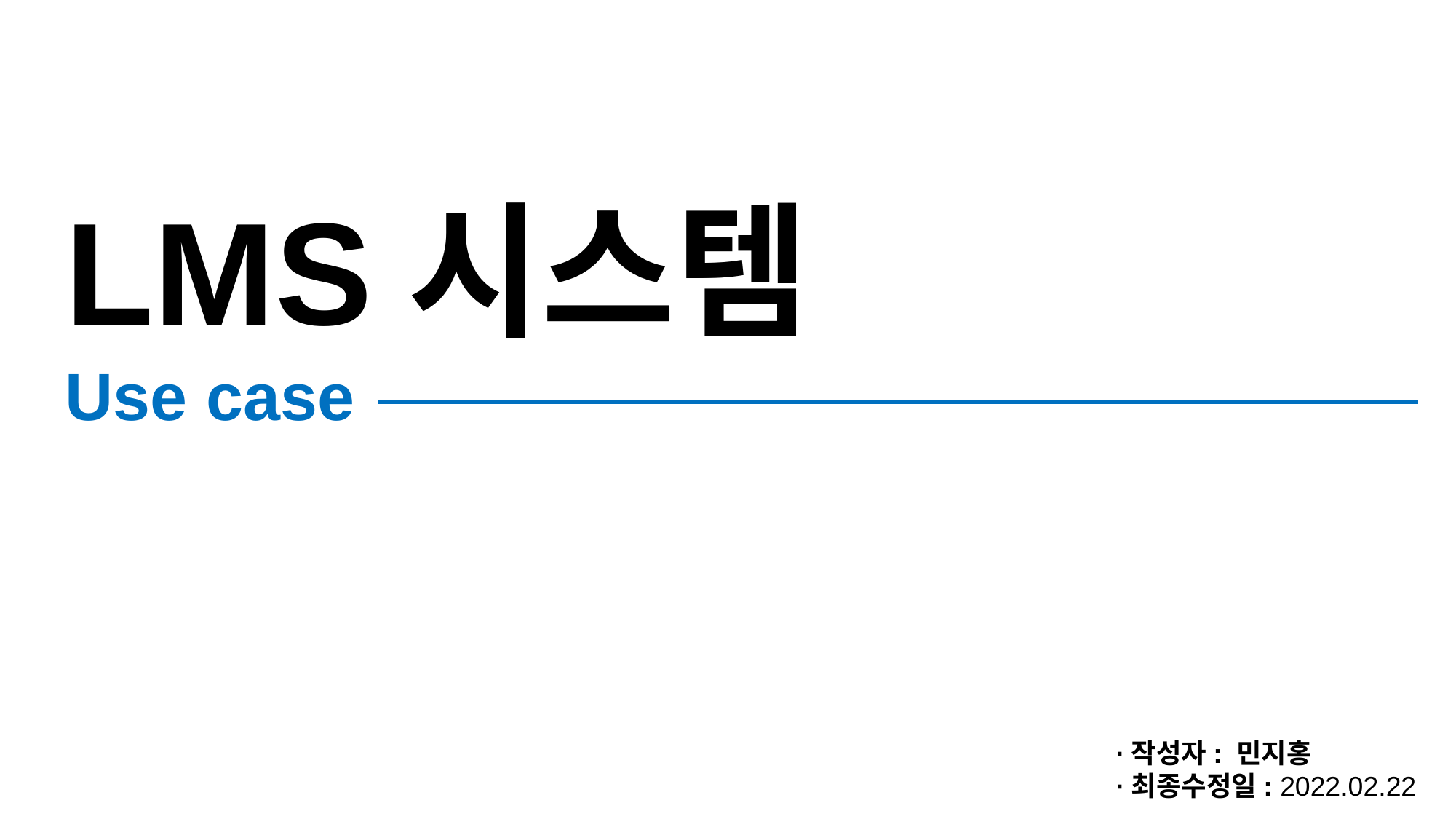

LMS시스템
Use case
·작성자: 민지홍
·최종수정일: 2022.02.22